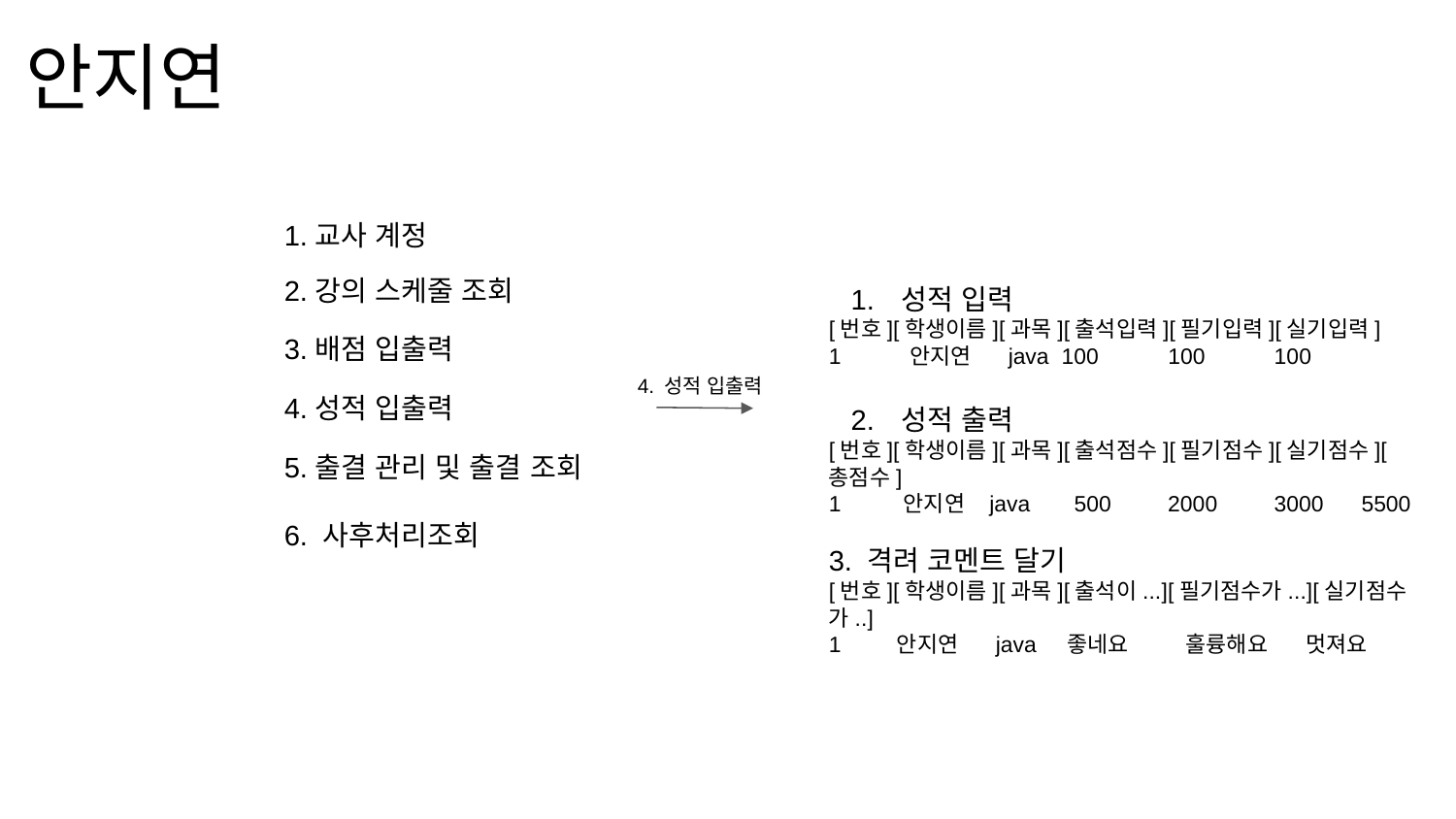

# 안지연
1.교사 계정
2.강의 스케줄 조회
성적 입력
[번호][학생이름][과목][출석입력][필기입력][실기입력]
1          안지연     java  100           100           100

성적 출력
[번호][학생이름][과목][출석점수][필기점수][실기점수][총점수]
1         안지연   java       500         2000         3000      5500

3. 격려 코멘트 달기
[번호][학생이름][과목][출석이...][필기점수가...][실기점수가..]
1        안지연     java    좋네요         훌륭해요      멋져요

3.배점 입출력
4. 성적 입출력

4.성적 입출력
5.출결 관리 및 출결 조회

6. 사후처리조회